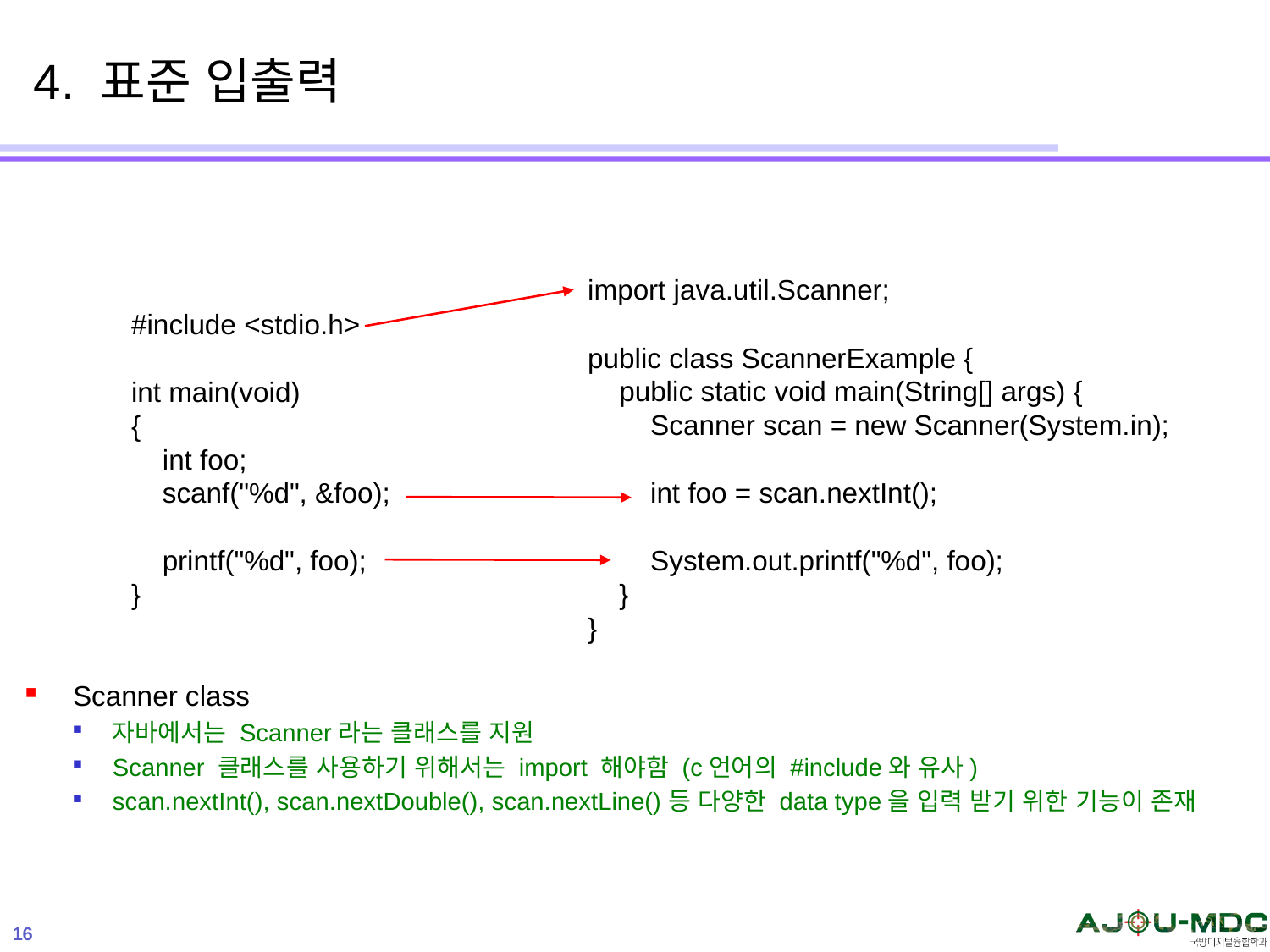

# 4. 표준 입출력
import java.util.Scanner;

public class ScannerExample {
    public static void main(String[] args) {
        Scanner scan = new Scanner(System.in);

        int foo = scan.nextInt();

        System.out.printf("%d", foo);
    }
}
#include <stdio.h>

int main(void)
{
    int foo;
    scanf("%d", &foo);

    printf("%d", foo);
}
Scanner class
자바에서는 Scanner라는 클래스를 지원
Scanner 클래스를 사용하기 위해서는 import 해야함 (c언어의 #include와 유사)
scan.nextInt(), scan.nextDouble(), scan.nextLine()등 다양한 data type을 입력 받기 위한 기능이 존재

16